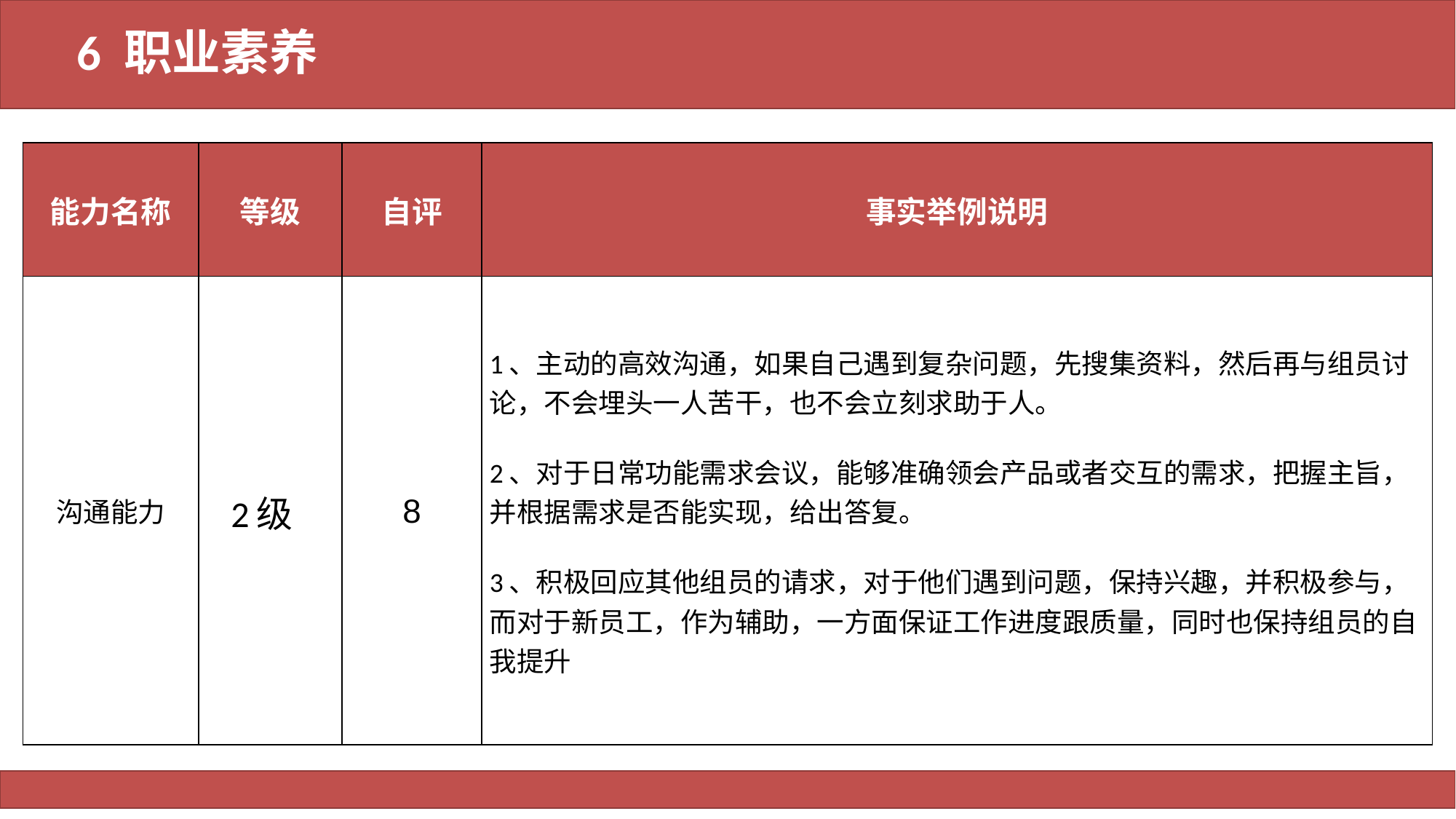

# 6 职业素养
| 能力名称 | 等级 | 自评 | 事实举例说明 |
| --- | --- | --- | --- |
| 沟通能力 | 2级 | 8 | 1、主动的高效沟通，如果自己遇到复杂问题，先搜集资料，然后再与组员讨论，不会埋头一人苦干，也不会立刻求助于人。 2、对于日常功能需求会议，能够准确领会产品或者交互的需求，把握主旨，并根据需求是否能实现，给出答复。 3、积极回应其他组员的请求，对于他们遇到问题，保持兴趣，并积极参与，而对于新员工，作为辅助，一方面保证工作进度跟质量，同时也保持组员的自我提升 |